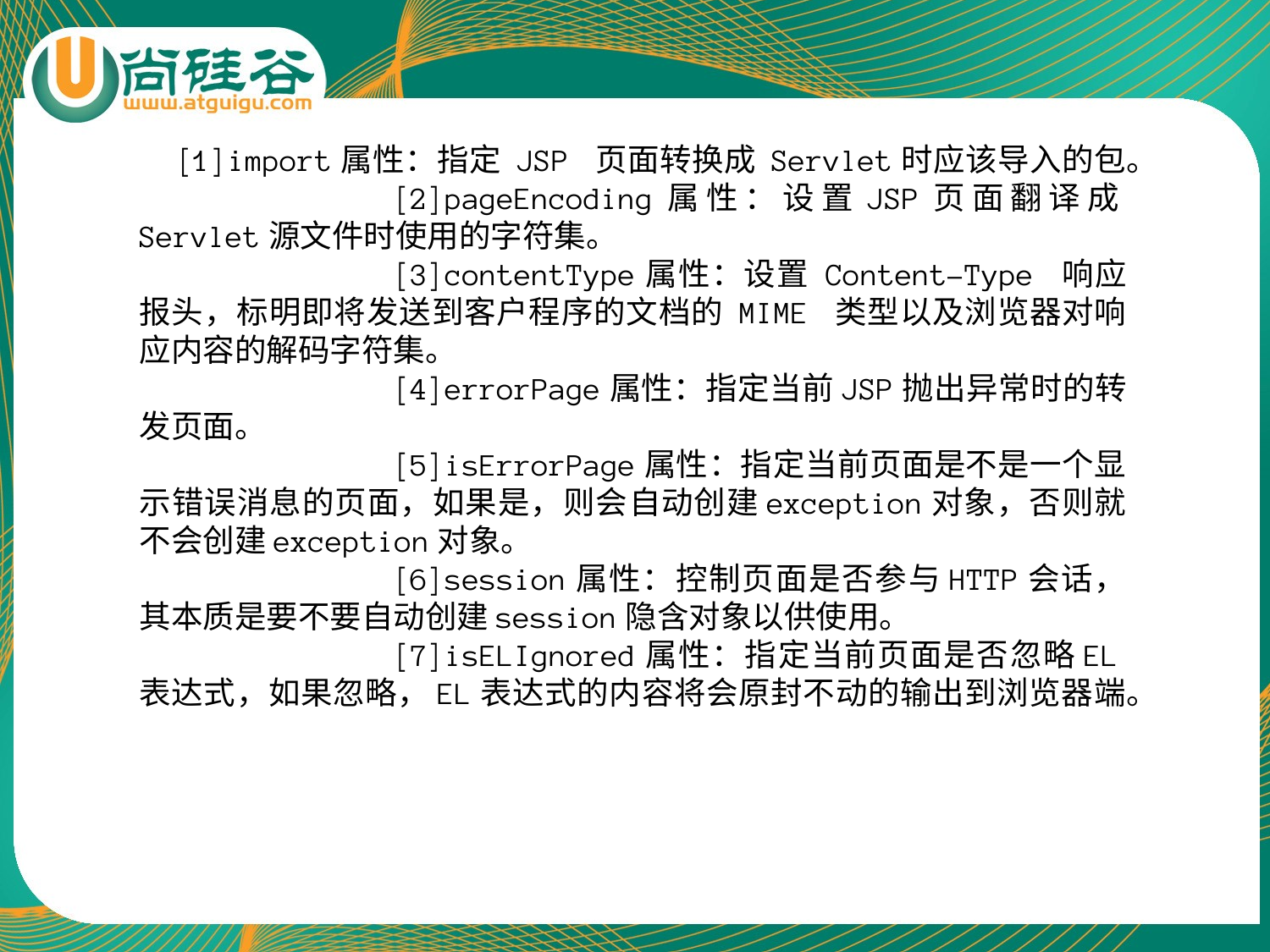

[1]import属性：指定 JSP 页面转换成 Servlet时应该导入的包。
		[2]pageEncoding属性：设置JSP页面翻译成Servlet源文件时使用的字符集。
		[3]contentType属性：设置 Content-Type 响应报头，标明即将发送到客户程序的文档的 MIME 类型以及浏览器对响应内容的解码字符集。
		[4]errorPage属性：指定当前JSP抛出异常时的转发页面。
		[5]isErrorPage属性：指定当前页面是不是一个显示错误消息的页面，如果是，则会自动创建exception对象，否则就不会创建exception对象。
		[6]session属性：控制页面是否参与HTTP会话，其本质是要不要自动创建session隐含对象以供使用。
		[7]isELIgnored属性：指定当前页面是否忽略EL表达式，如果忽略，EL表达式的内容将会原封不动的输出到浏览器端。